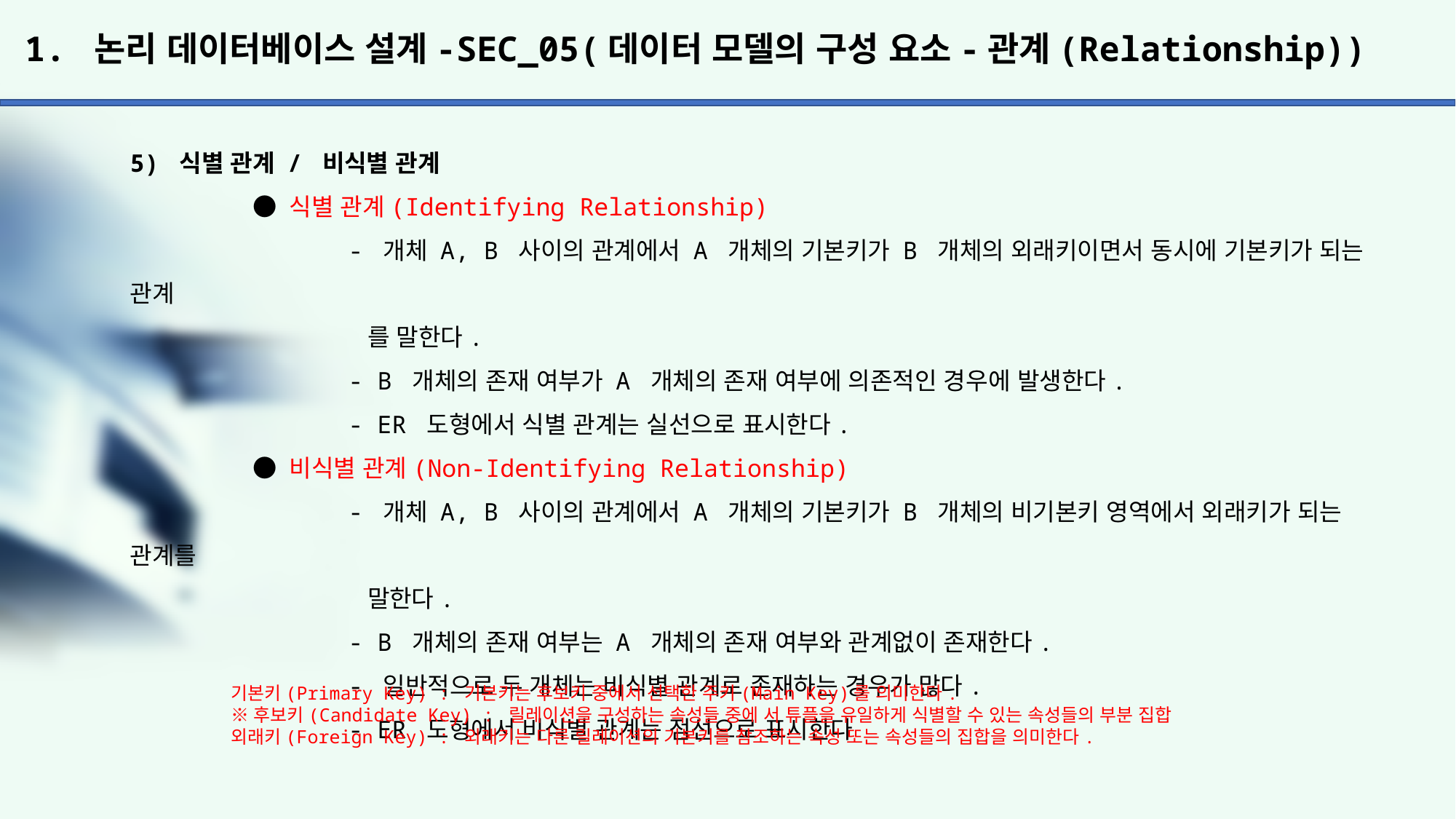

# 1. 논리 데이터베이스 설계-SEC_05(데이터 모델의 구성 요소-관계(Relationship))
5) 식별 관계 / 비식별 관계
	  ● 식별 관계(Identifying Relationship)
		- 개체 A, B 사이의 관계에서 A 개체의 기본키가 B 개체의 외래키이면서 동시에 기본키가 되는 관계
		  를 말한다.
		- B 개체의 존재 여부가 A 개체의 존재 여부에 의존적인 경우에 발생한다.
		- ER 도형에서 식별 관계는 실선으로 표시한다.
	  ● 비식별 관계(Non-Identifying Relationship)
		- 개체 A, B 사이의 관계에서 A 개체의 기본키가 B 개체의 비기본키 영역에서 외래키가 되는 관계를
		  말한다.
		- B 개체의 존재 여부는 A 개체의 존재 여부와 관계없이 존재한다.
		- 일반적으로 두 개체는 비식별 관계로 존재하는 경우가 많다.
		- ER 도형에서 비식별 관계는 점선으로 표시한다

기본키(Primary Key) : 기본키는 후보키 중에서 선택한 주키(Main Key)를 의미한다.
※후보키(Candidate Key) : 릴레이션을 구성하는 속성들 중에 서 튜플을 유일하게 식별할 수 있는 속성들의 부분 집합
외래키(Foreign Key) : 외래키는 다른 릴레이션의 기본키를 참조하는 속성 또는 속성들의 집합을 의미한다.